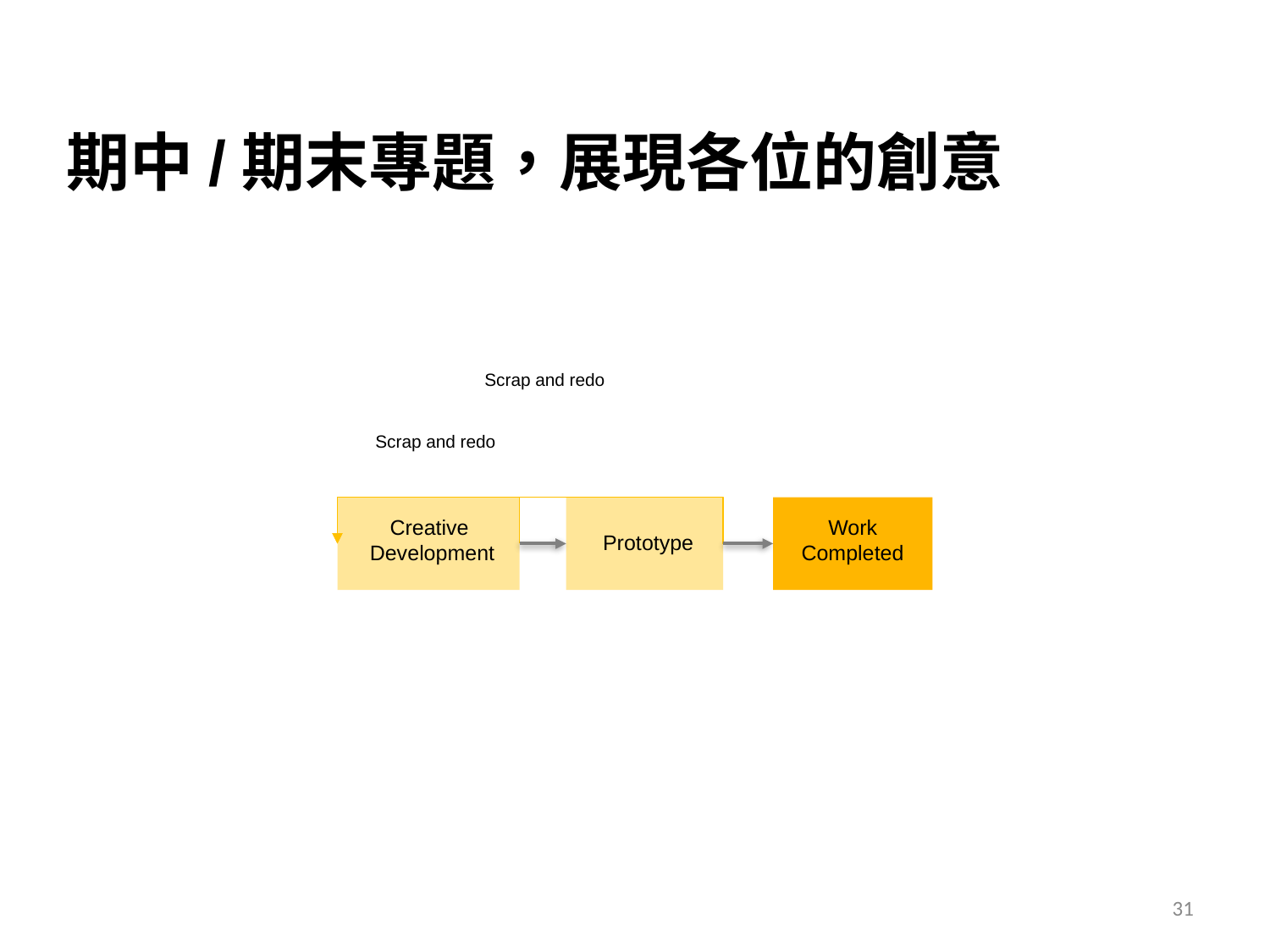

期中/期末專題，展現各位的創意
Scrap and redo
Scrap and redo

Creative
Development
Work Completed
Prototype
31